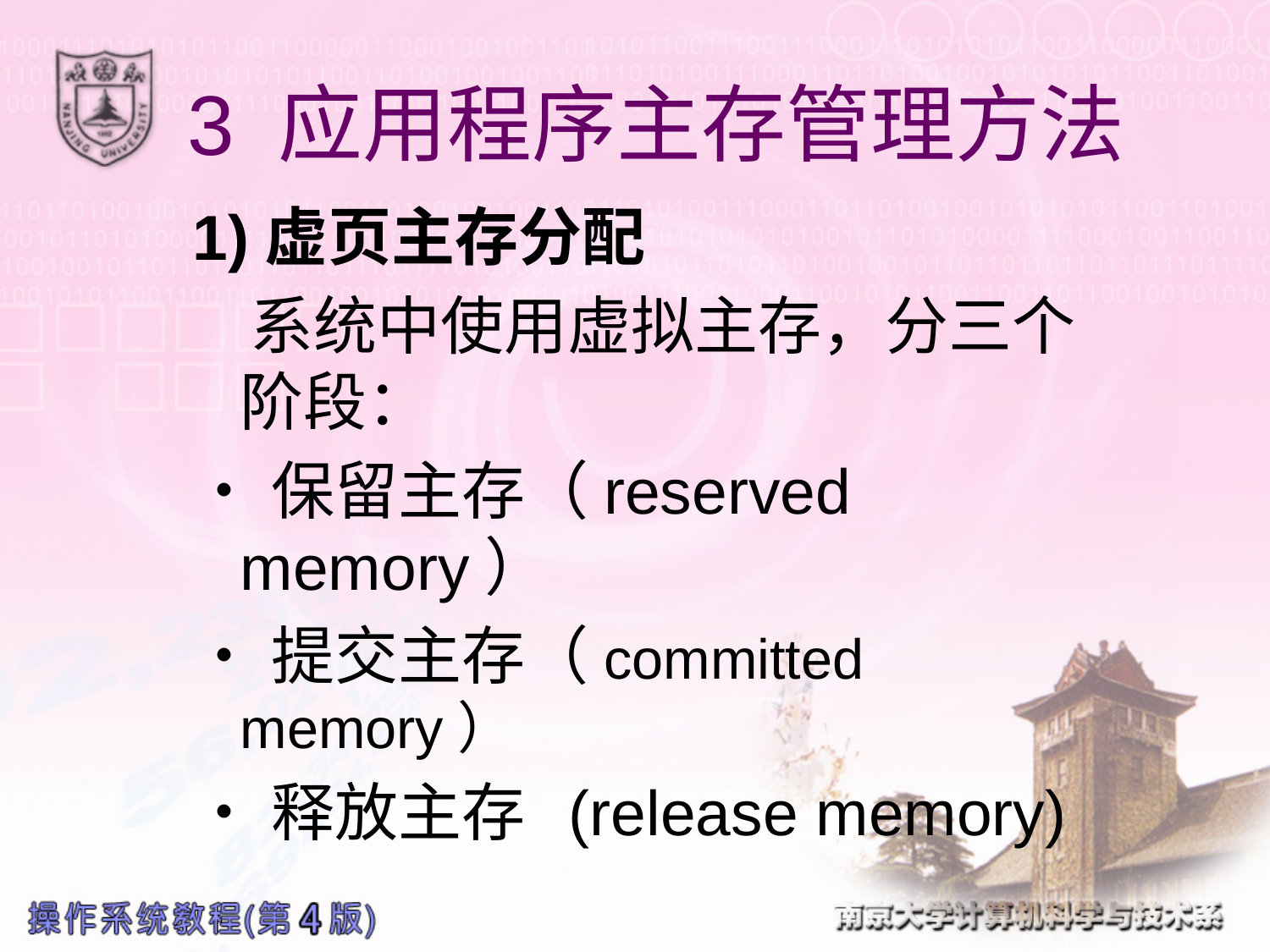

# 3 应用程序主存管理方法
1)虚页主存分配
   系统中使用虚拟主存，分三个阶段：
•保留主存（reserved memory）
•提交主存（committed memory）
•释放主存  (release memory)